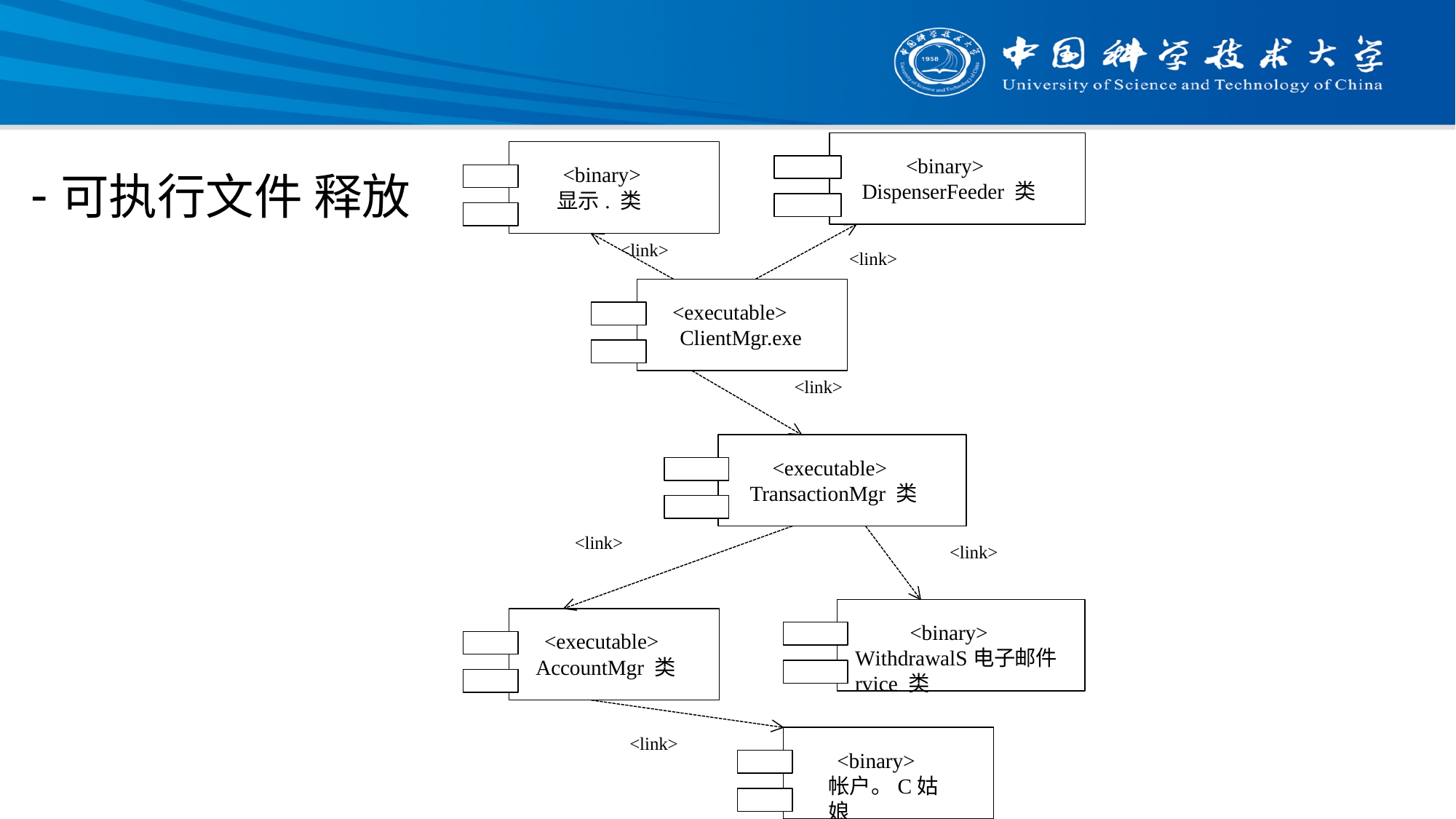

# -可执行文件 释放

<binary>

<binary>

DispenserFeeder 类
显示. 类

<link>
<link>

<executable>

ClientMgr.exe

<link>

<executable>

TransactionMgr 类

<link>
<link>

<binary>

<executable>

WithdrawalS电子邮件rvice 类
AccountMgr 类

<link>
<binary>

帐户。C姑娘